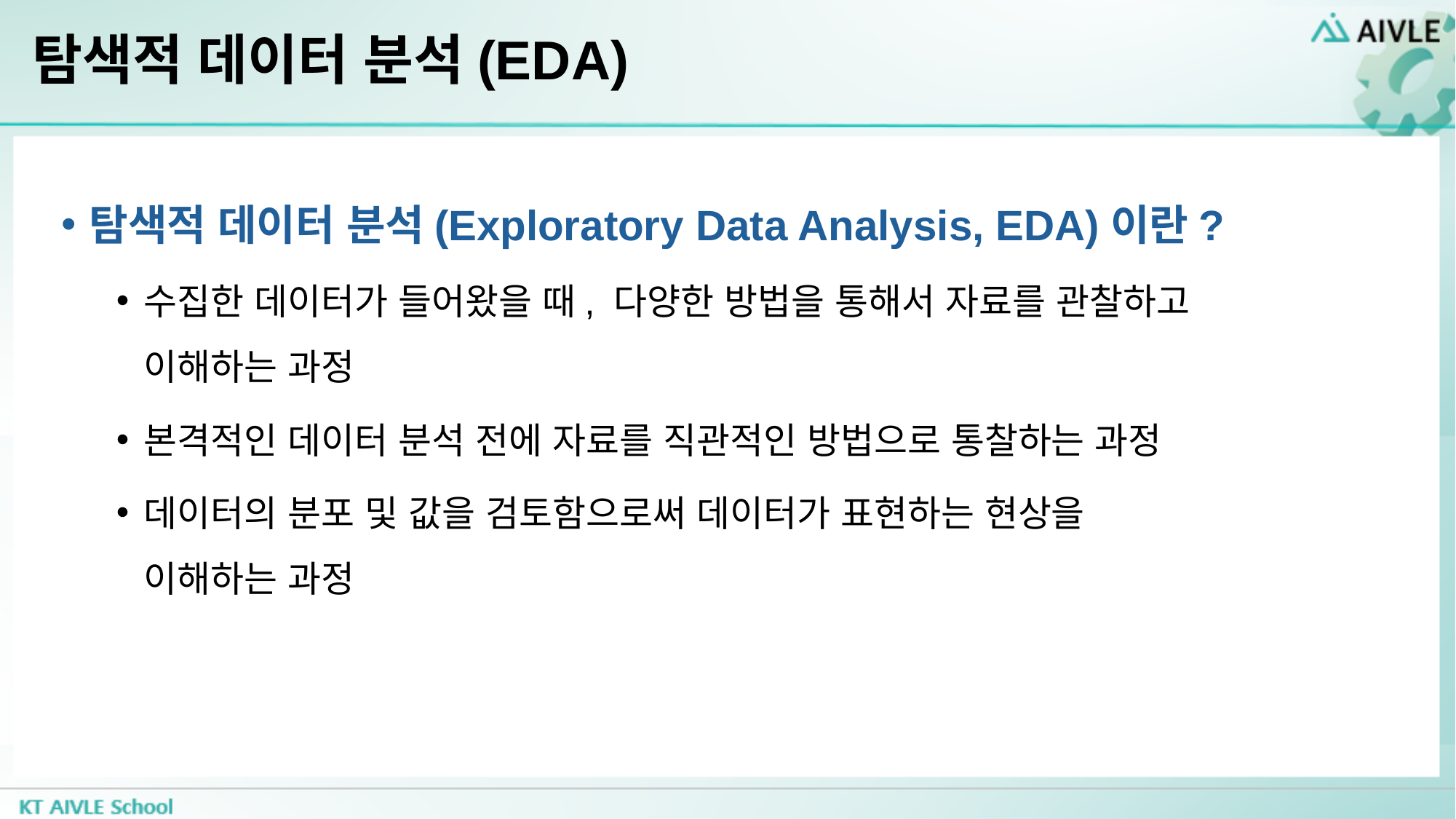

# 탐색적 데이터 분석(EDA)
탐색적 데이터 분석(Exploratory Data Analysis, EDA)이란?
수집한 데이터가 들어왔을 때, 다양한 방법을 통해서 자료를 관찰하고
이해하는 과정
본격적인 데이터 분석 전에 자료를 직관적인 방법으로 통찰하는 과정
데이터의 분포 및 값을 검토함으로써 데이터가 표현하는 현상을
이해하는 과정